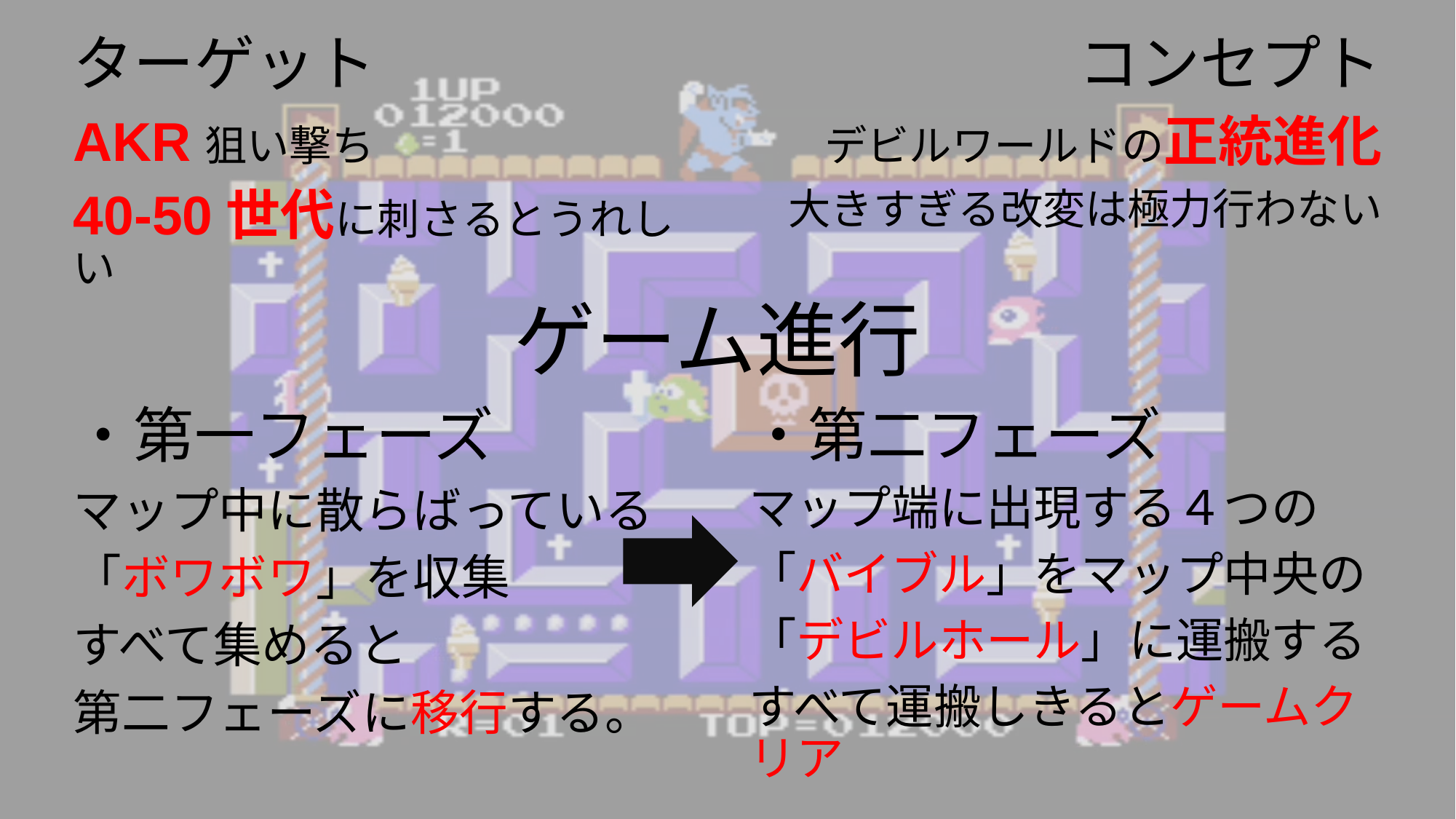

ターゲット
AKR狙い撃ち
40-50世代に刺さるとうれしい

コンセプト
デビルワールドの正統進化
大きすぎる改変は極力行わない
# ゲーム進行
・第一フェーズ
マップ中に散らばっている
「ボワボワ」を収集
すべて集めると
第二フェーズに移行する。
・第二フェーズ
マップ端に出現する４つの
「バイブル」をマップ中央の
「デビルホール」に運搬する
すべて運搬しきるとゲームクリア